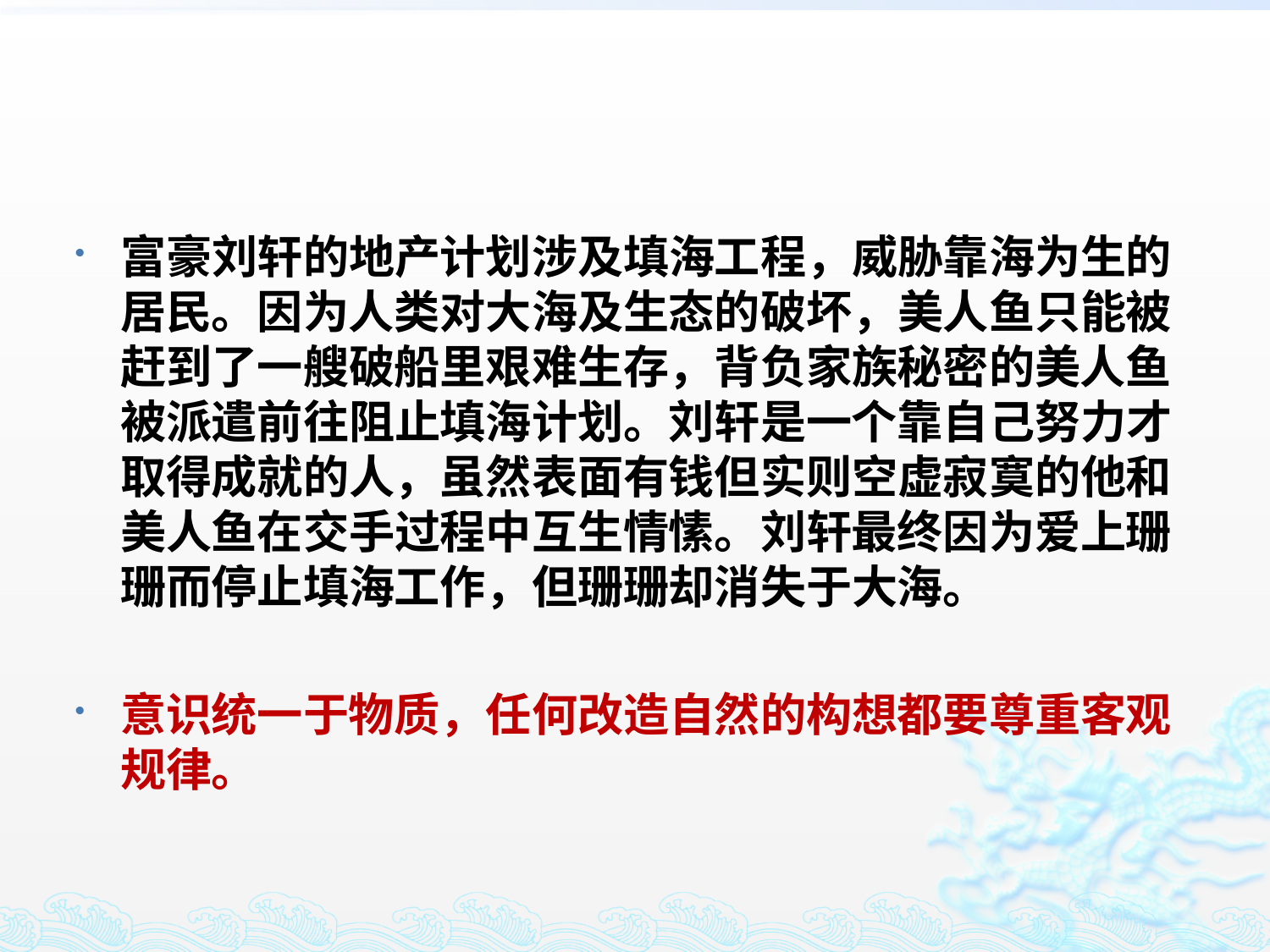

富豪刘轩的地产计划涉及填海工程，威胁靠海为生的居民。因为人类对大海及生态的破坏，美人鱼只能被赶到了一艘破船里艰难生存，背负家族秘密的美人鱼被派遣前往阻止填海计划。刘轩是一个靠自己努力才取得成就的人，虽然表面有钱但实则空虚寂寞的他和美人鱼在交手过程中互生情愫。刘轩最终因为爱上珊珊而停止填海工作，但珊珊却消失于大海。

意识统一于物质，任何改造自然的构想都要尊重客观规律。